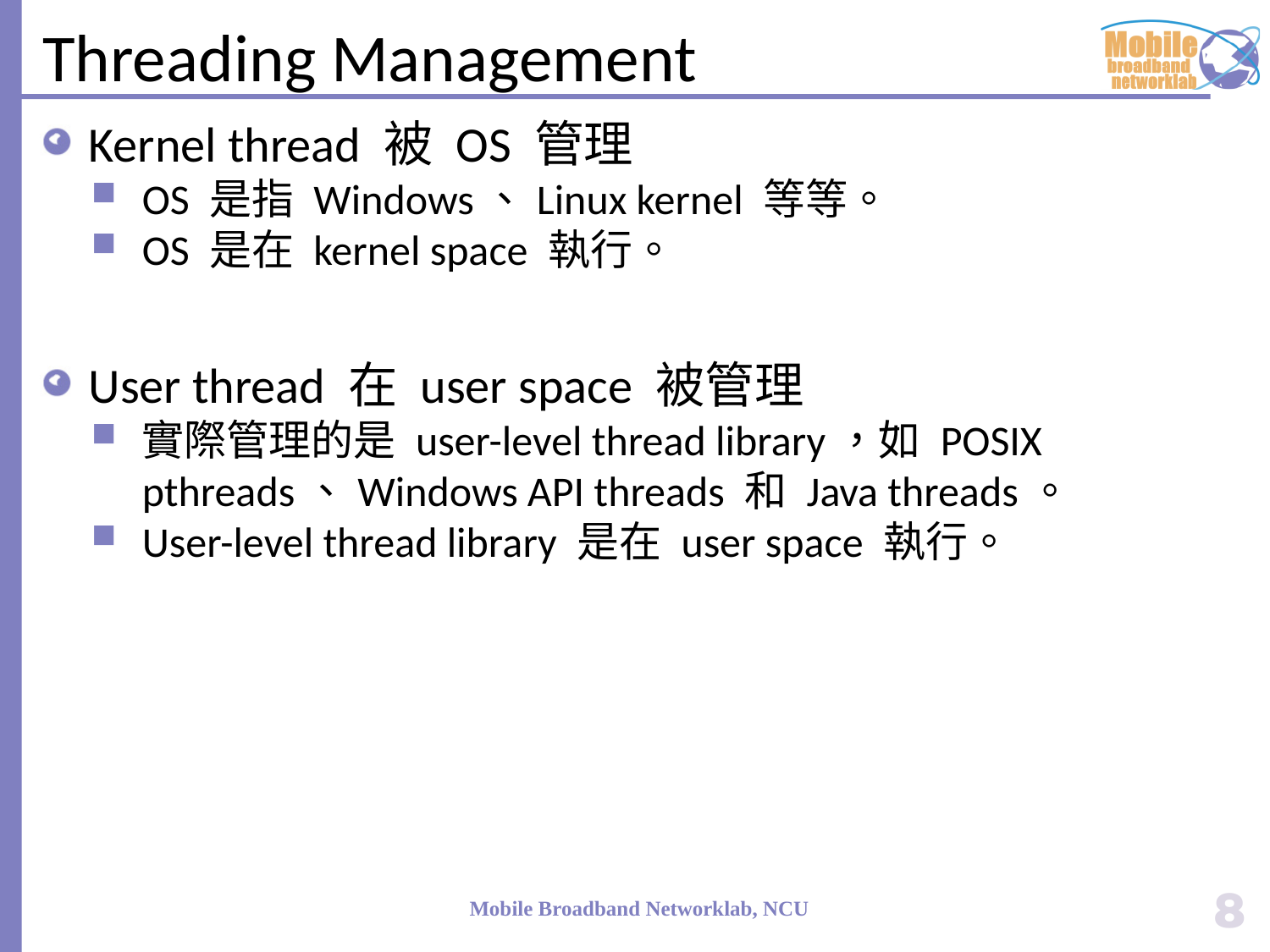

# Threading Management
Kernel thread 被 OS 管理
OS 是指 Windows、Linux kernel 等等。
OS 是在 kernel space 執行。

User thread 在 user space 被管理
實際管理的是 user-level thread library，如 POSIX pthreads、Windows API threads 和 Java threads。
User-level thread library 是在 user space 執行。
8